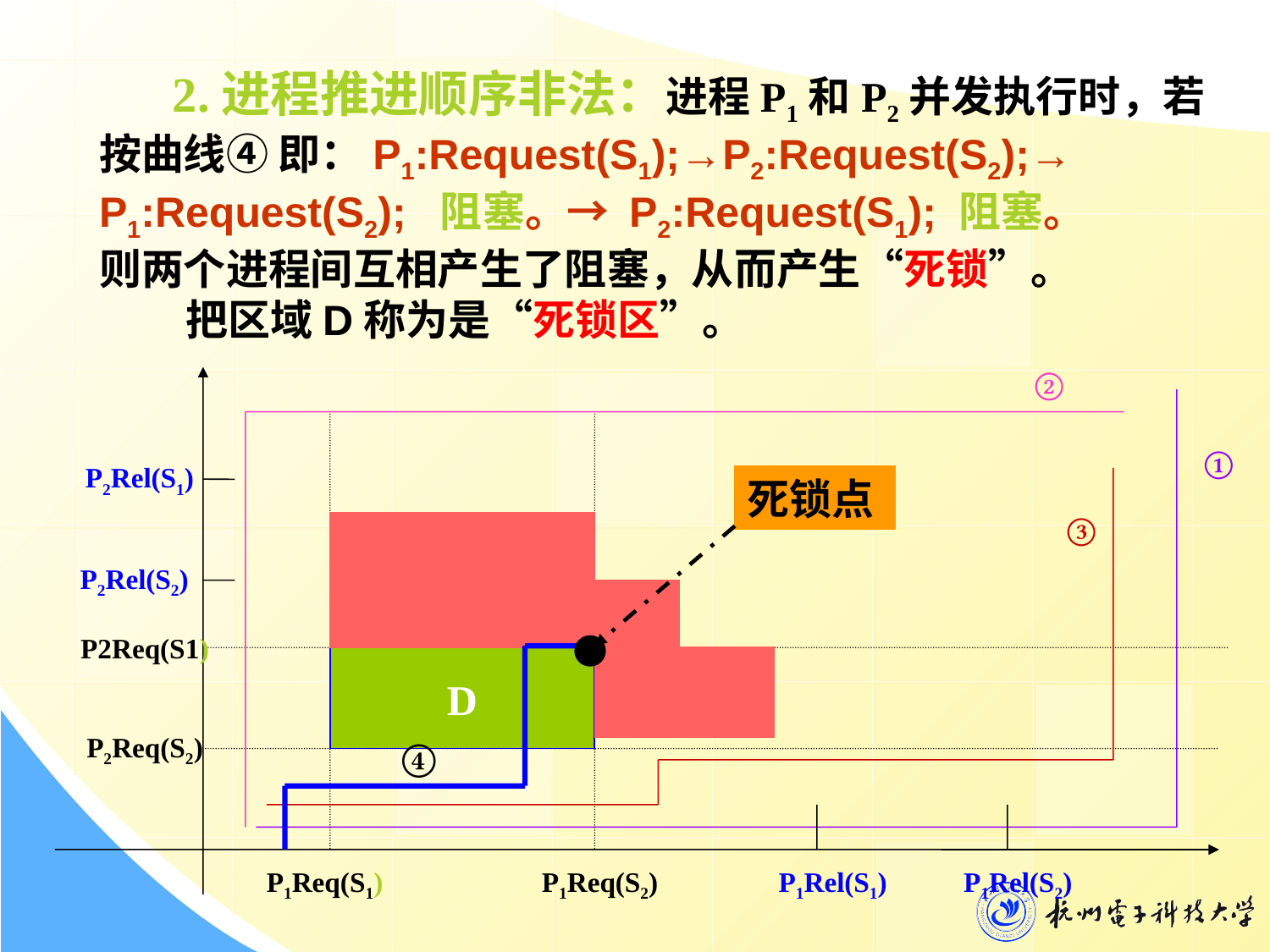

2.进程推进顺序非法：进程P1和P2并发执行时，若按曲线④ 即：P1:Request(S1);→P2:Request(S2);→ P1:Request(S2);  阻塞。→ P2:Request(S1); 阻塞。
则两个进程间互相产生了阻塞，从而产生“死锁”。
        把区域D称为是“死锁区”。
②

①
P2Rel(S1)

③

P2Rel(S2)

P2Req(S1)

D

D
P2Req(S2)

P1Req(S1)
P1Req(S2)
P1Rel(S1)
P1Rel(S2)
死锁点

④